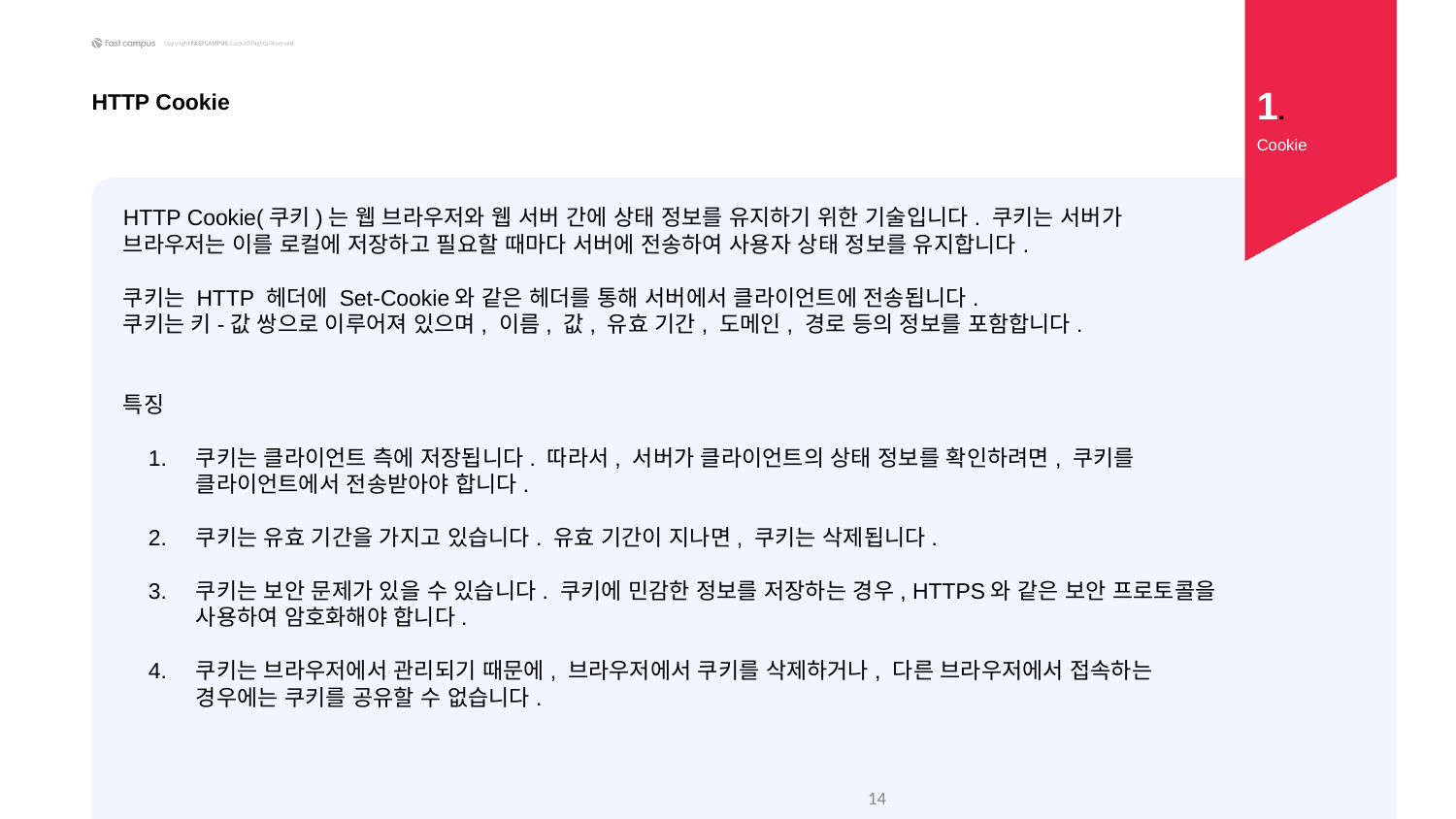

1.
HTTP Cookie
Cookie
HTTP Cookie(쿠키)는 웹 브라우저와 웹 서버 간에 상태 정보를 유지하기 위한 기술입니다. 쿠키는 서버가 브라우저는 이를 로컬에 저장하고 필요할 때마다 서버에 전송하여 사용자 상태 정보를 유지합니다.

쿠키는 HTTP 헤더에 Set-Cookie와 같은 헤더를 통해 서버에서 클라이언트에 전송됩니다.
쿠키는 키-값 쌍으로 이루어져 있으며, 이름, 값, 유효 기간, 도메인, 경로 등의 정보를 포함합니다.

특징
쿠키는 클라이언트 측에 저장됩니다. 따라서, 서버가 클라이언트의 상태 정보를 확인하려면, 쿠키를 클라이언트에서 전송받아야 합니다.
쿠키는 유효 기간을 가지고 있습니다. 유효 기간이 지나면, 쿠키는 삭제됩니다.
쿠키는 보안 문제가 있을 수 있습니다. 쿠키에 민감한 정보를 저장하는 경우, HTTPS와 같은 보안 프로토콜을 사용하여 암호화해야 합니다.
쿠키는 브라우저에서 관리되기 때문에, 브라우저에서 쿠키를 삭제하거나, 다른 브라우저에서 접속하는 경우에는 쿠키를 공유할 수 없습니다.

14